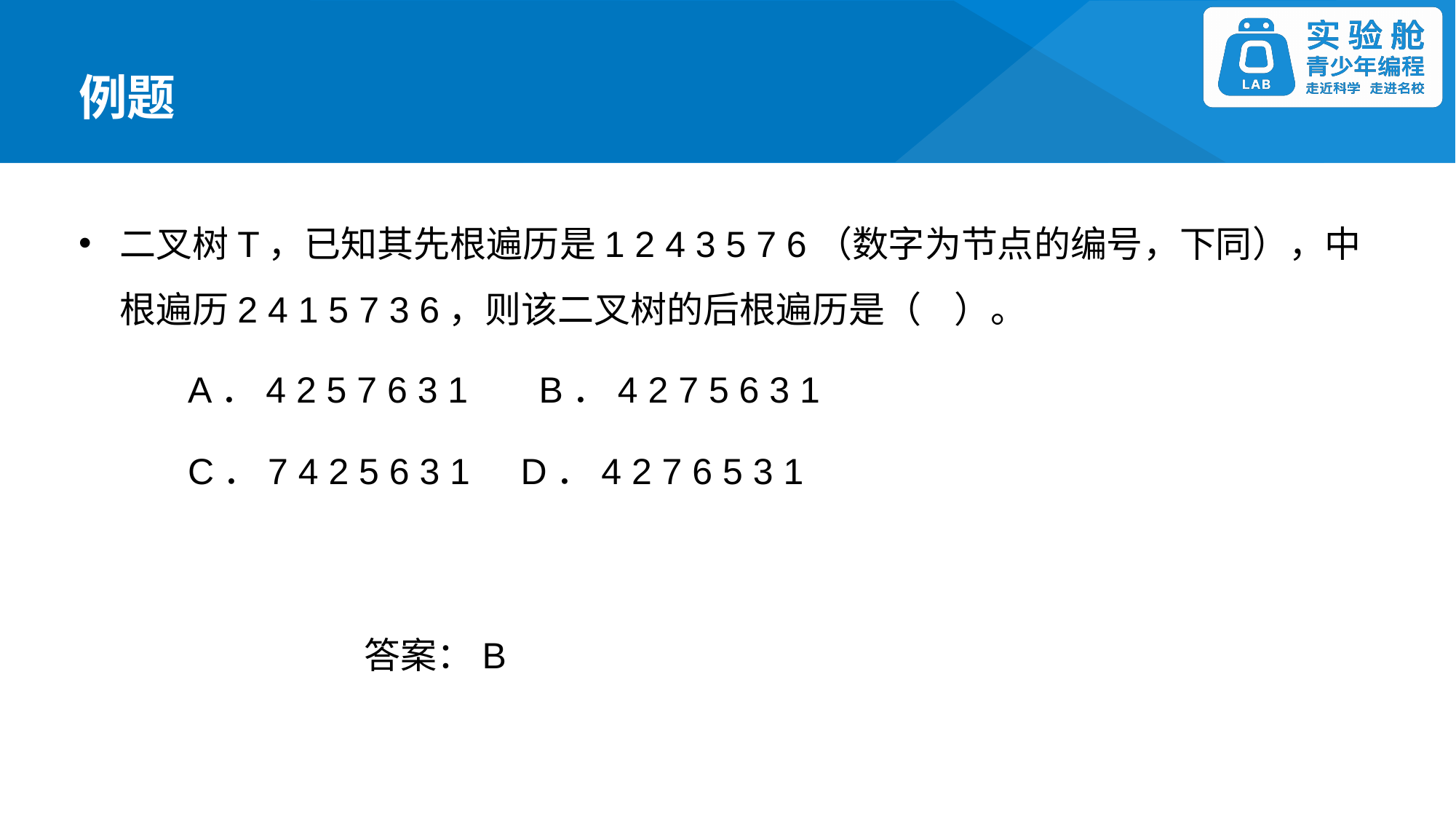

例题
二叉树T，已知其先根遍历是1 2 4 3 5 7 6（数字为节点的编号，下同），中根遍历2 4 1 5 7 3 6，则该二叉树的后根遍历是（    ）。
	A．4 2 5 7 6 3 1       B．4 2 7 5 6 3 1
	C．7 4 2 5 6 3 1     D．4 2 7 6 5 3 1

答案：B